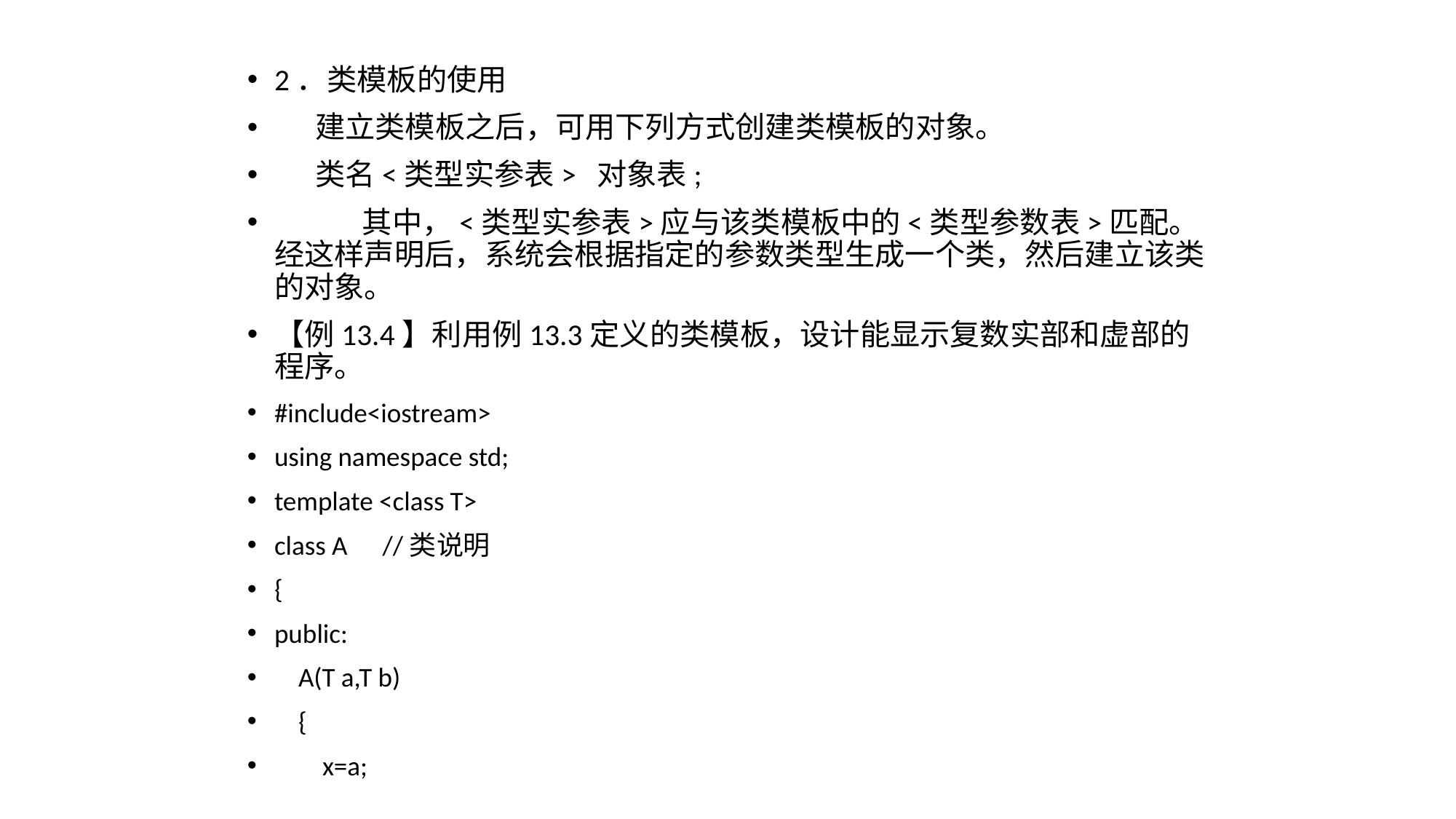

2．类模板的使用
     建立类模板之后，可用下列方式创建类模板的对象。
     类名<类型实参表>  对象表;
            其中，<类型实参表>应与该类模板中的<类型参数表>匹配。经这样声明后，系统会根据指定的参数类型生成一个类，然后建立该类的对象。
【例13.4】利用例13.3定义的类模板，设计能显示复数实部和虚部的程序。
#include<iostream>
using namespace std;
template <class T>
class A								//类说明
{
public:
    A(T a,T b)
    {
        x=a;